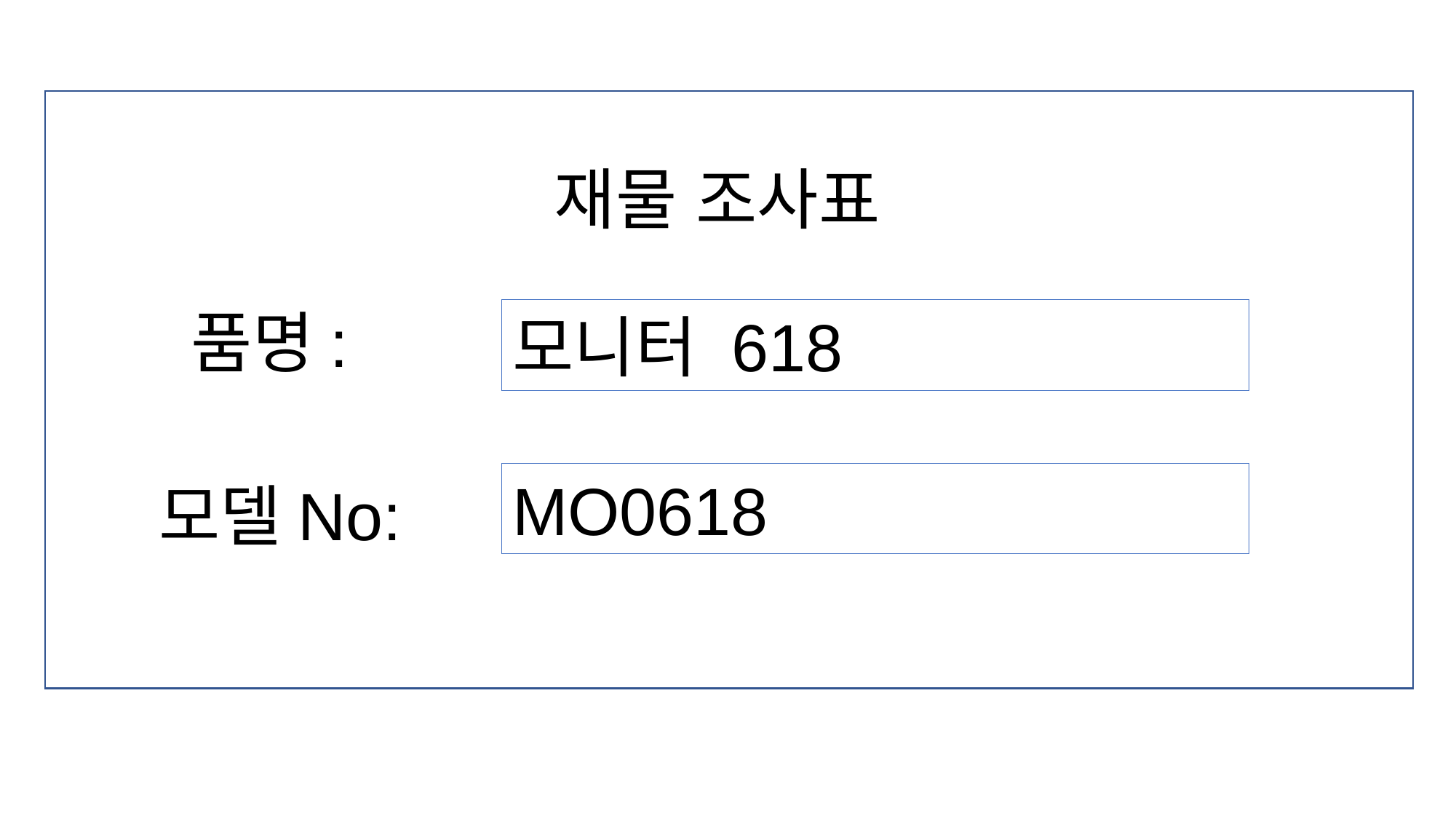

재물 조사표
품명:
모니터 618
MO0618
모델No: